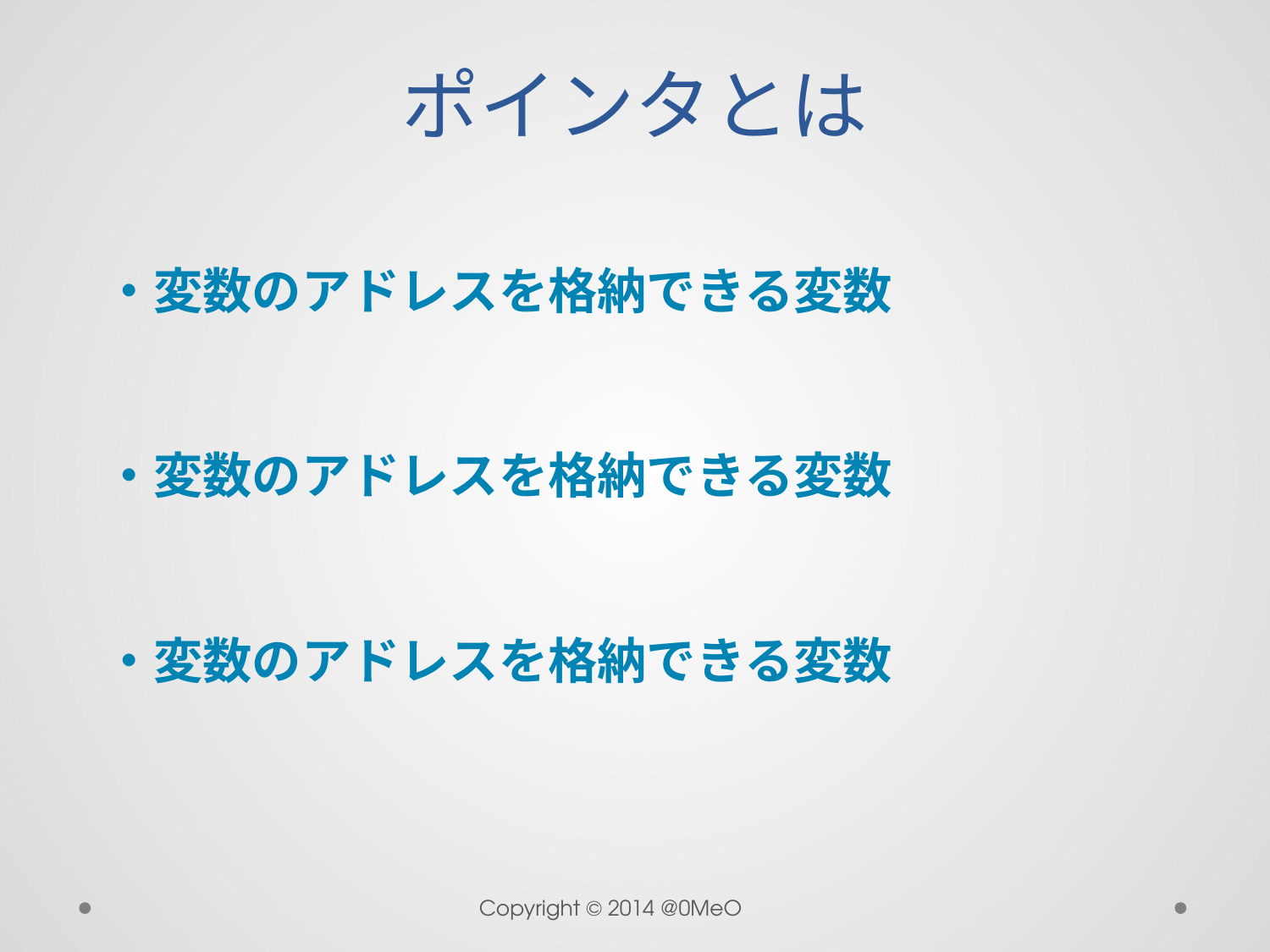

# ポインタとは
・変数のアドレスを格納できる変数
・変数のアドレスを格納できる変数
・変数のアドレスを格納できる変数